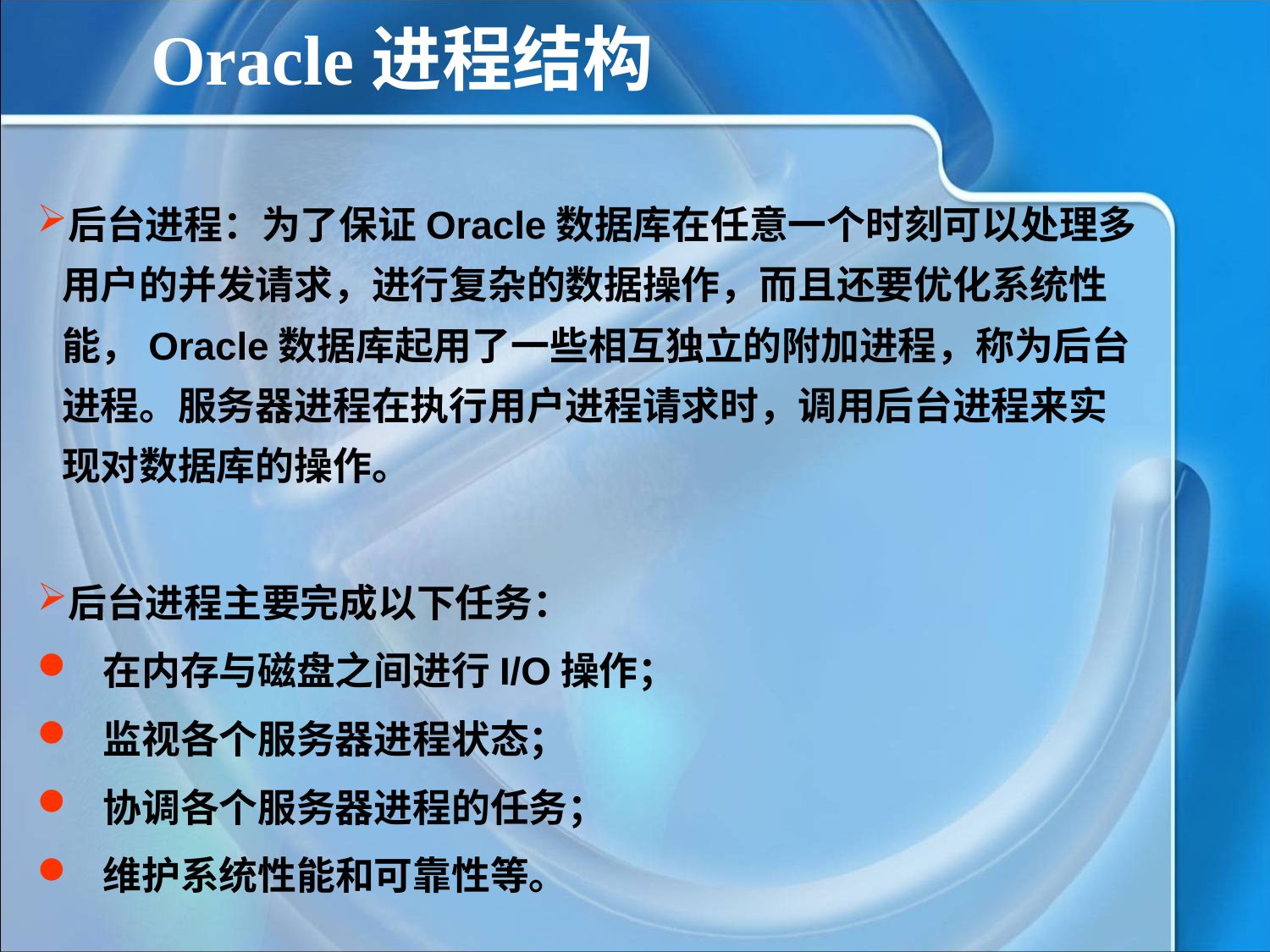

Oracle进程结构
后台进程：为了保证Oracle数据库在任意一个时刻可以处理多用户的并发请求，进行复杂的数据操作，而且还要优化系统性能，Oracle数据库起用了一些相互独立的附加进程，称为后台进程。服务器进程在执行用户进程请求时，调用后台进程来实现对数据库的操作。

后台进程主要完成以下任务：
  在内存与磁盘之间进行I/O操作；
  监视各个服务器进程状态；
  协调各个服务器进程的任务；
  维护系统性能和可靠性等。

39